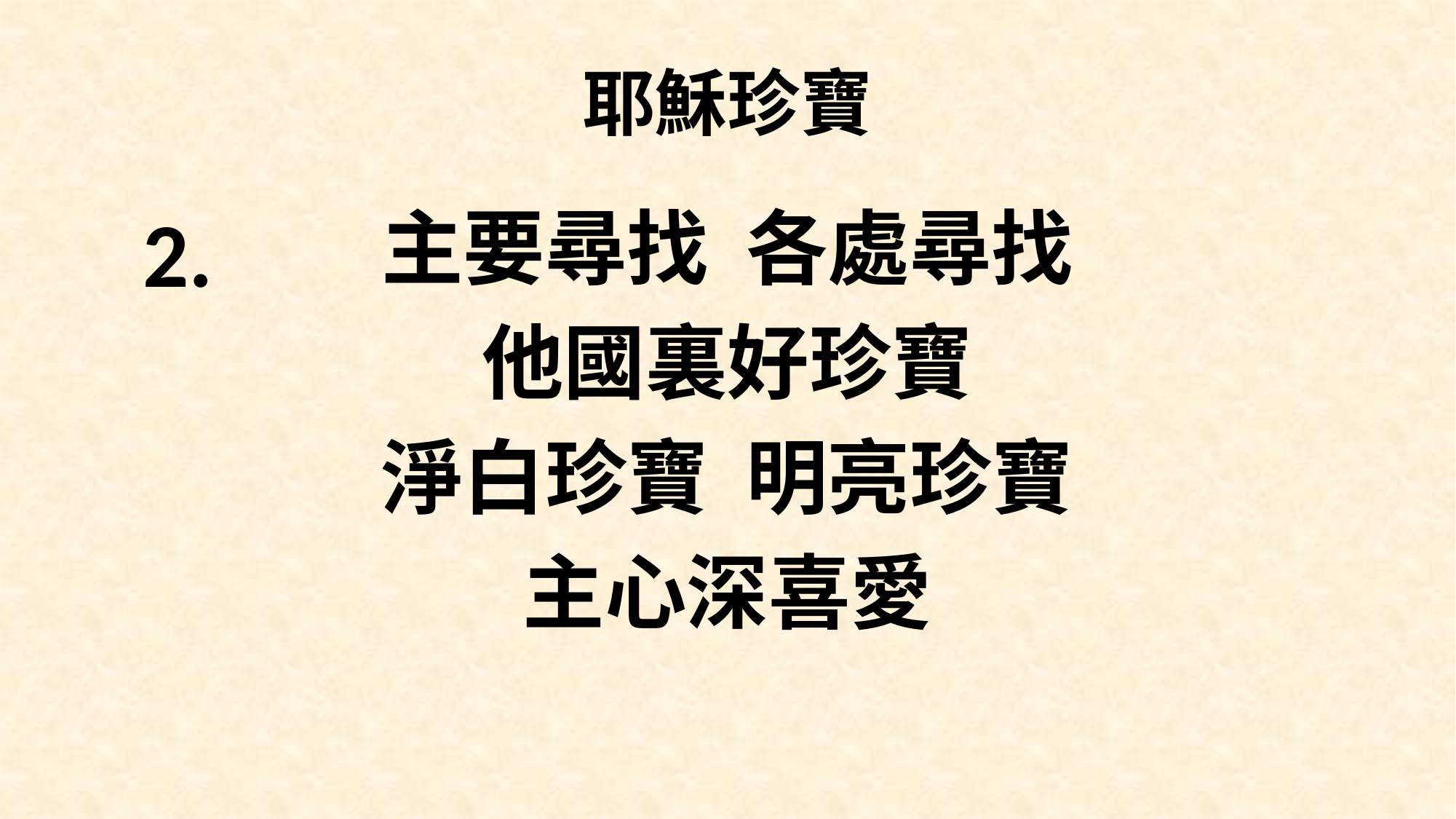

# 耶穌珍寶
主要尋找  各處尋找
他國裏好珍寶
淨白珍寶  明亮珍寶
主心深喜愛
2.